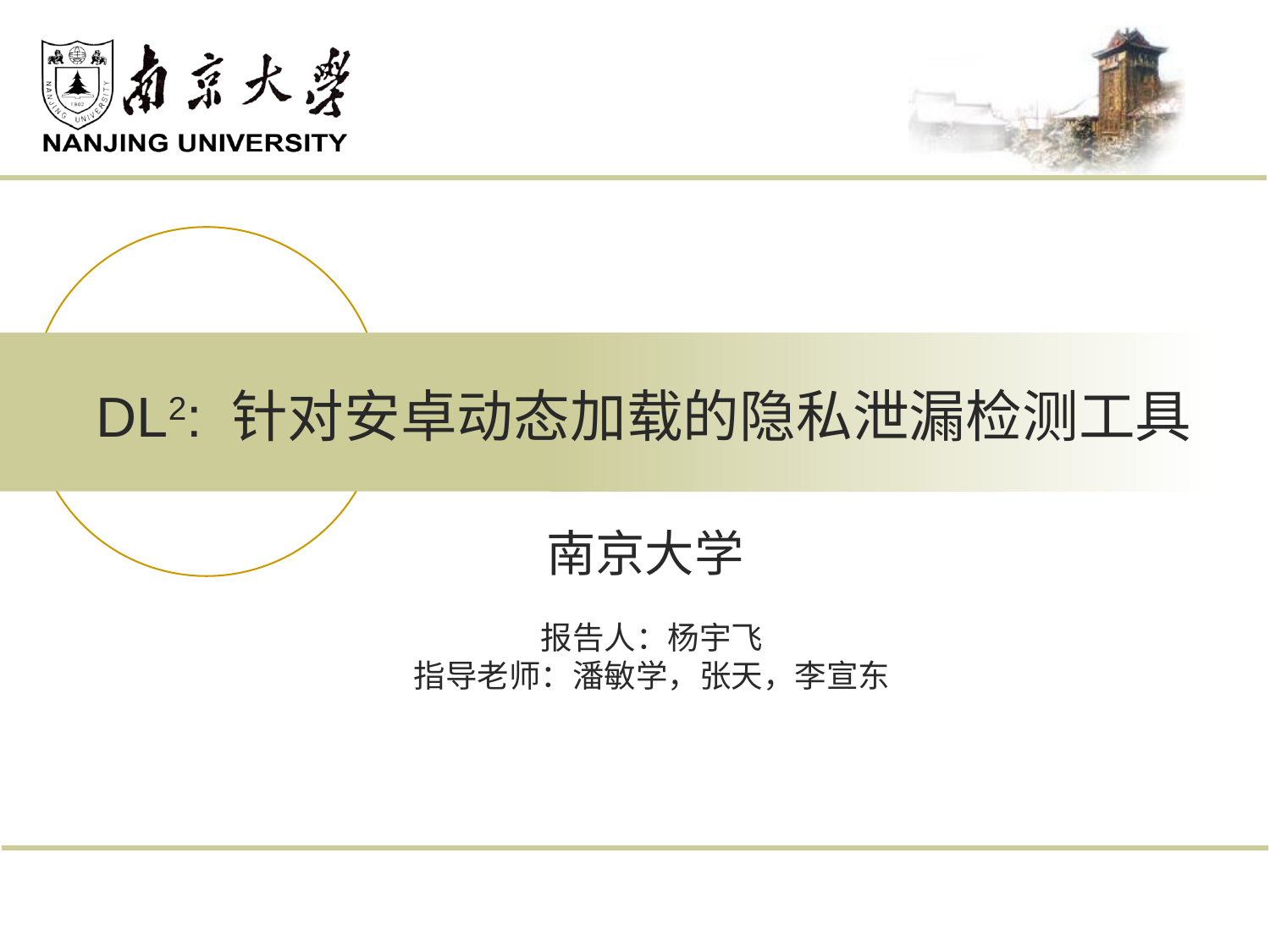

DL2: 针对安卓动态加载的隐私泄漏检测工具
南京大学
报告人：杨宇飞
指导老师：潘敏学，张天，李宣东

1